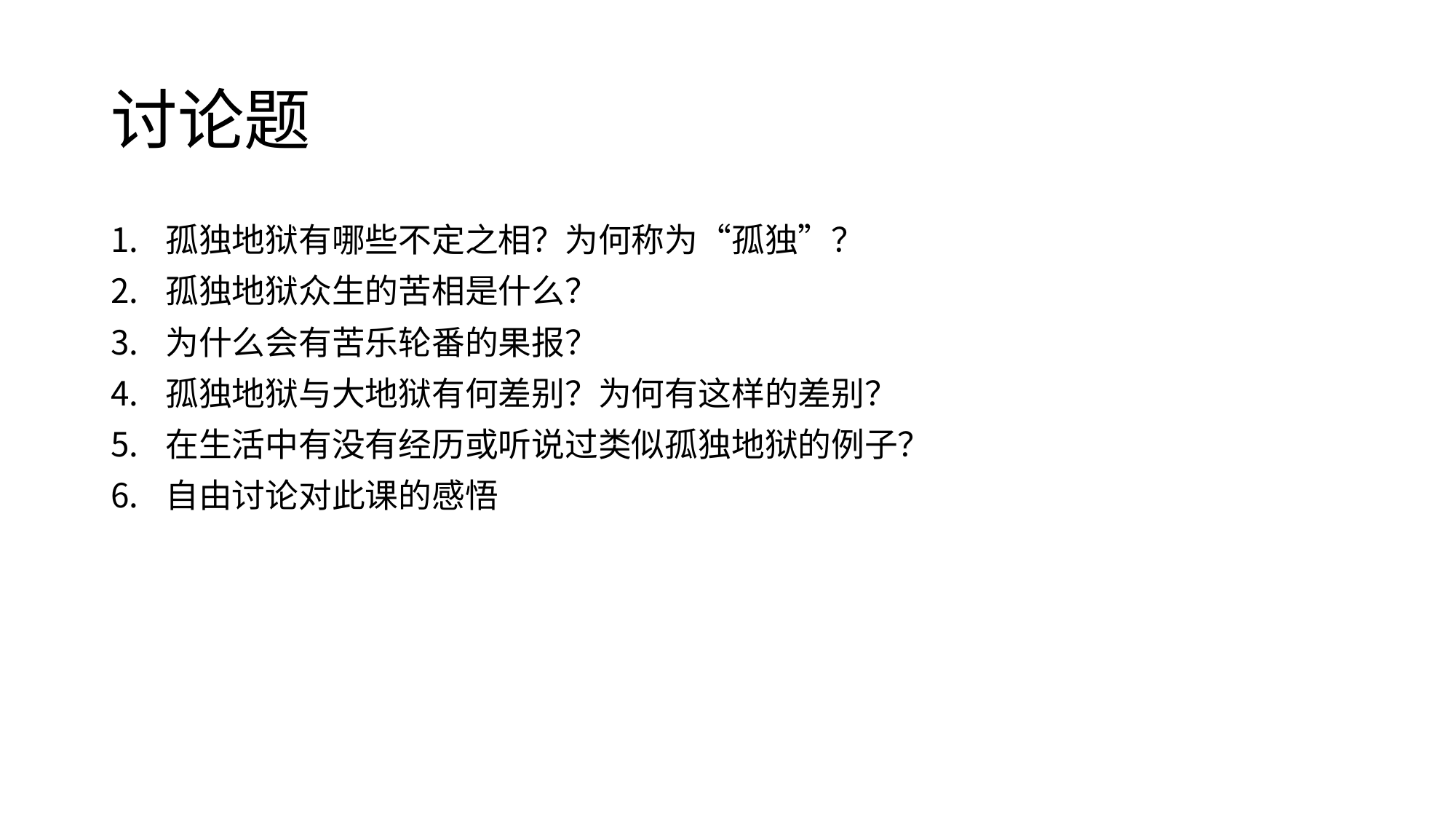

# 讨论题
孤独地狱有哪些不定之相？为何称为“孤独”？
孤独地狱众生的苦相是什么？
为什么会有苦乐轮番的果报？
孤独地狱与大地狱有何差别？为何有这样的差别？
在生活中有没有经历或听说过类似孤独地狱的例子？
自由讨论对此课的感悟